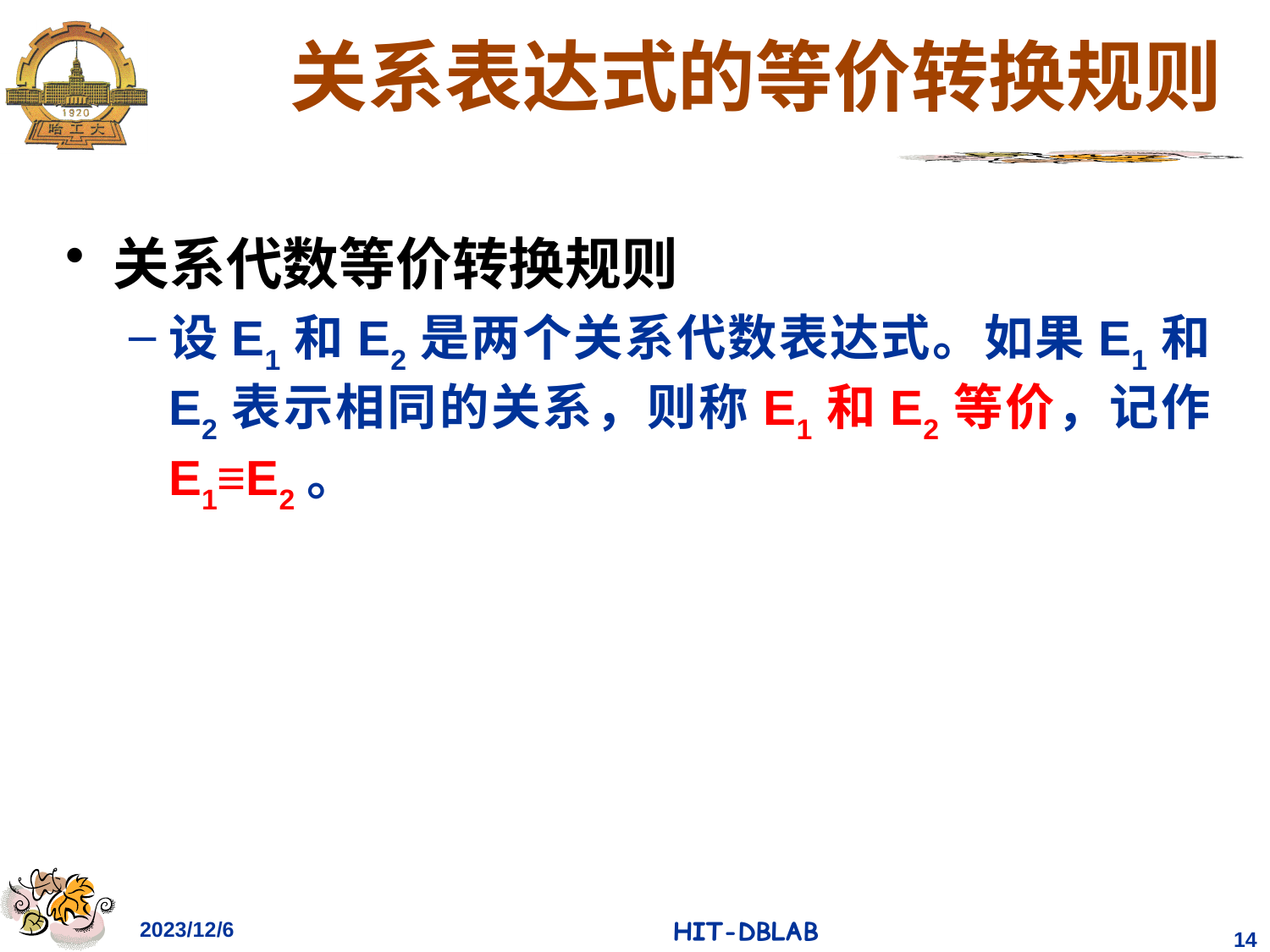

# 关系表达式的等价转换规则
关系代数等价转换规则
设E1和E2是两个关系代数表达式。如果E1和E2表示相同的关系，则称E1和E2等价，记作E1≡E2。
2023/12/6
HIT-DBLAB
14